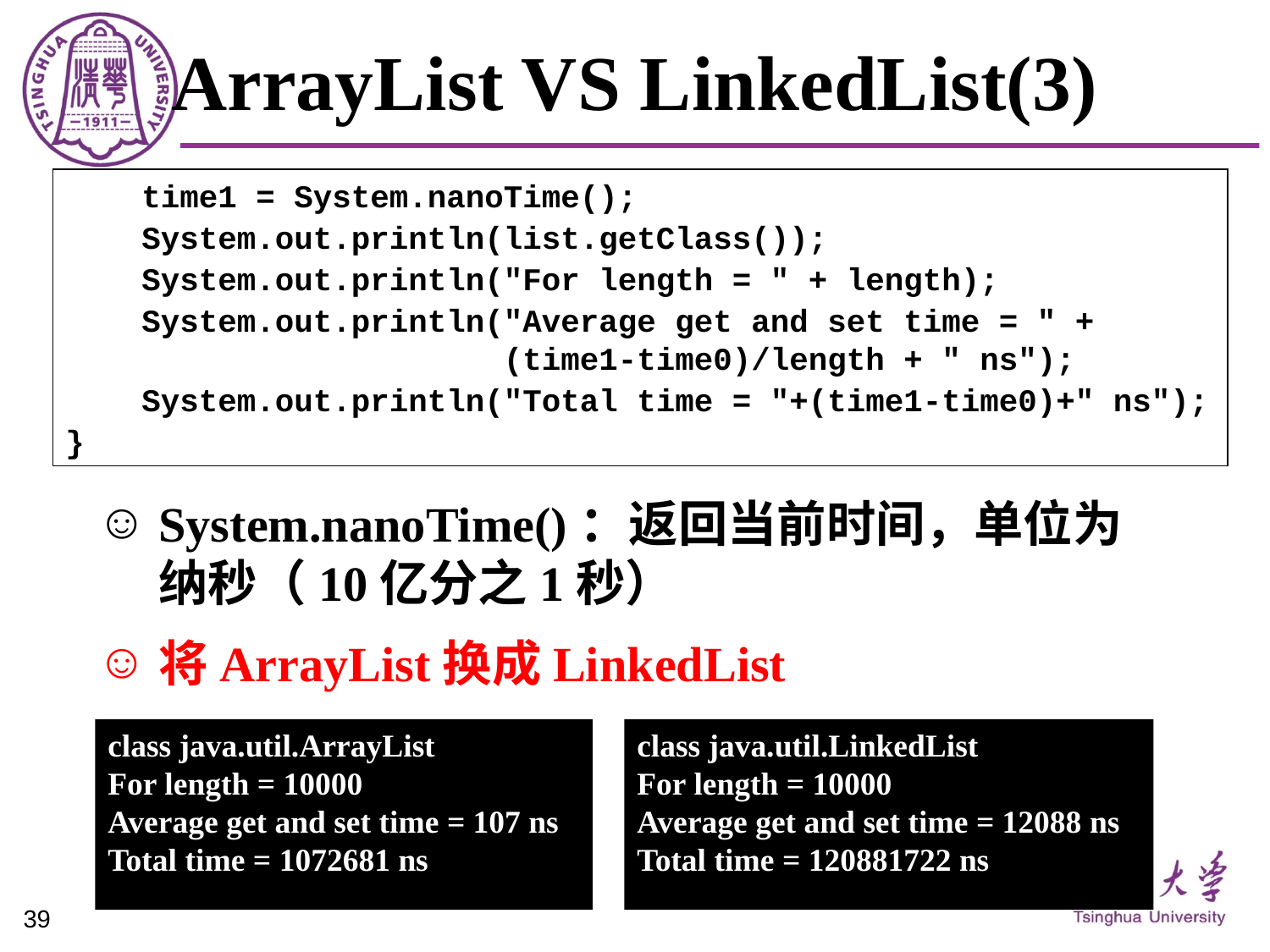

# ArrayList VS LinkedList(3)
    time1 = System.nanoTime();
    System.out.println(list.getClass());
    System.out.println("For length = " + length);
    System.out.println("Average get and set time = " +
                       (time1-time0)/length + " ns");
    System.out.println("Total time = "+(time1-time0)+" ns");
}
System.nanoTime()：返回当前时间，单位为纳秒（10亿分之1秒）
将ArrayList换成LinkedList
class java.util.ArrayList
For length = 10000
Average get and set time = 107 ns
Total time = 1072681 ns
class java.util.LinkedList
For length = 10000
Average get and set time = 12088 ns
Total time = 120881722 ns
39